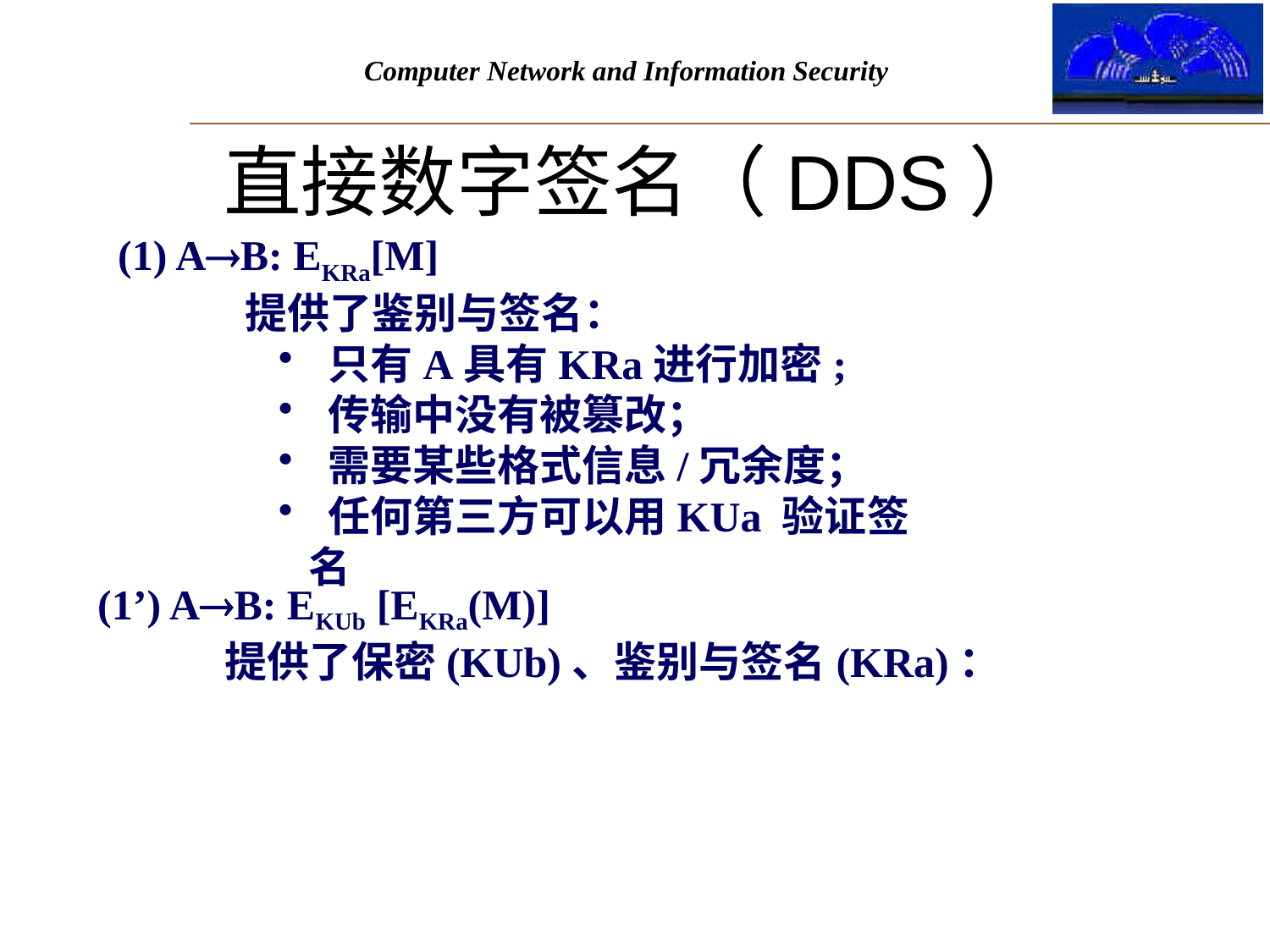

# 直接数字签名（DDS）
(1) A→B: EKRa[M]
	提供了鉴别与签名：
 只有A具有KRa进行加密;
 传输中没有被篡改；
 需要某些格式信息/冗余度；
 任何第三方可以用KUa 验证签名
(1’) A→B: EKUb [EKRa(M)]
	提供了保密(KUb)、鉴别与签名(KRa)：